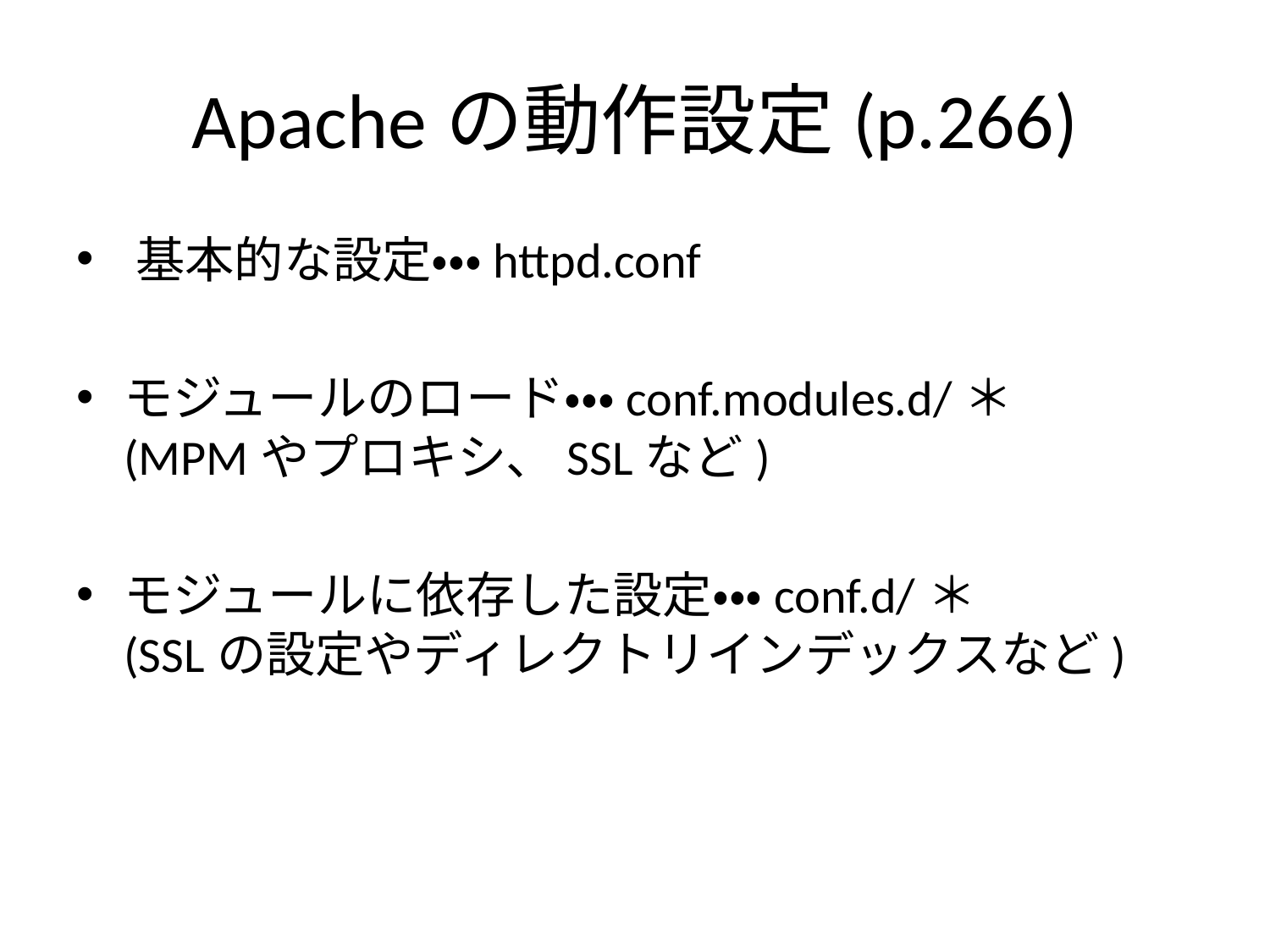

# Apacheの動作設定(p.266)
基本的な設定・・・httpd.conf

モジュールのロード・・・conf.modules.d/＊　
(MPMやプロキシ、SSLなど)

モジュールに依存した設定・・・conf.d/＊　
(SSLの設定やディレクトリインデックスなど)